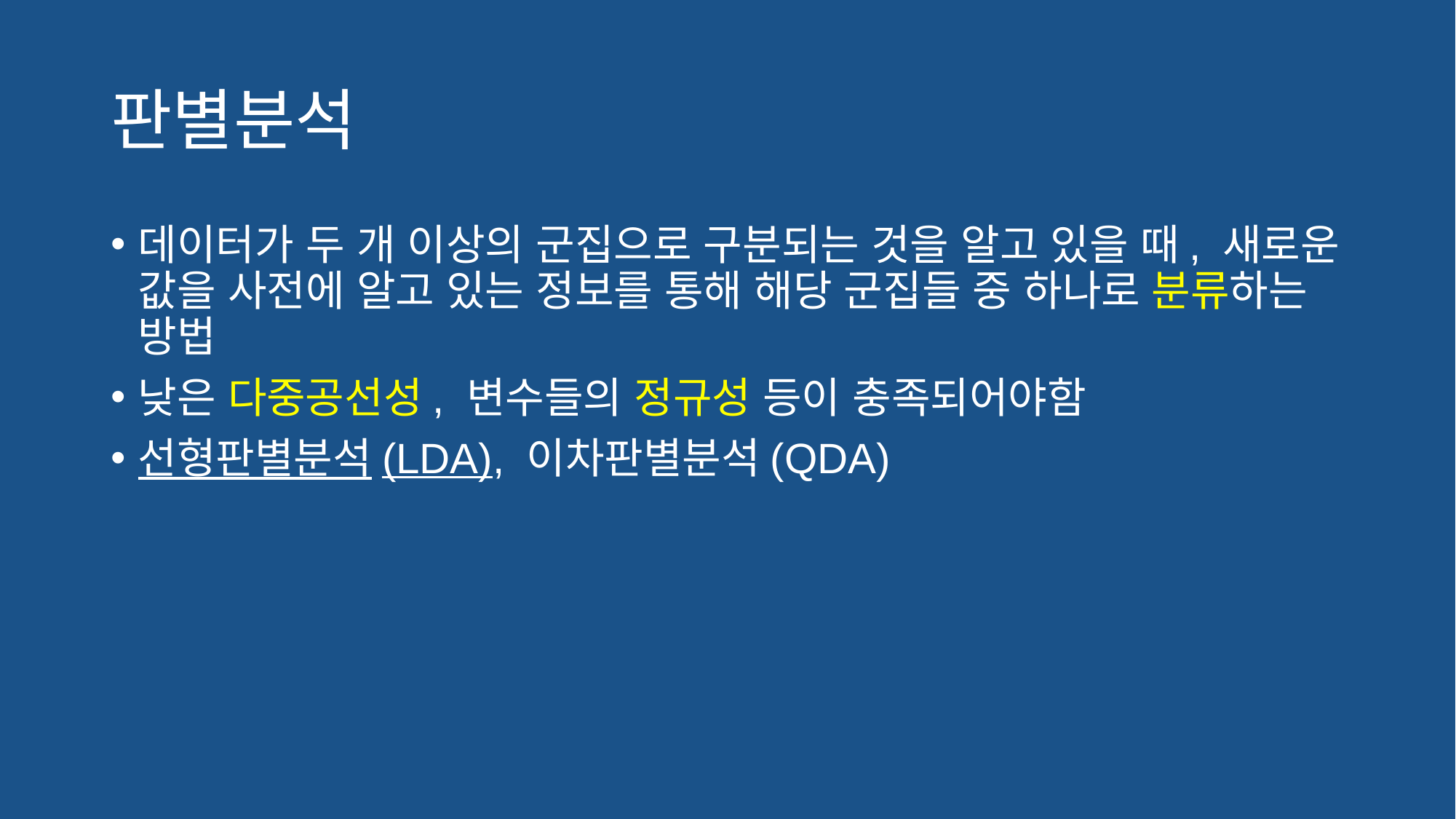

# 판별분석
데이터가 두 개 이상의 군집으로 구분되는 것을 알고 있을 때, 새로운 값을 사전에 알고 있는 정보를 통해 해당 군집들 중 하나로 분류하는 방법
낮은 다중공선성, 변수들의 정규성 등이 충족되어야함
선형판별분석(LDA), 이차판별분석(QDA)